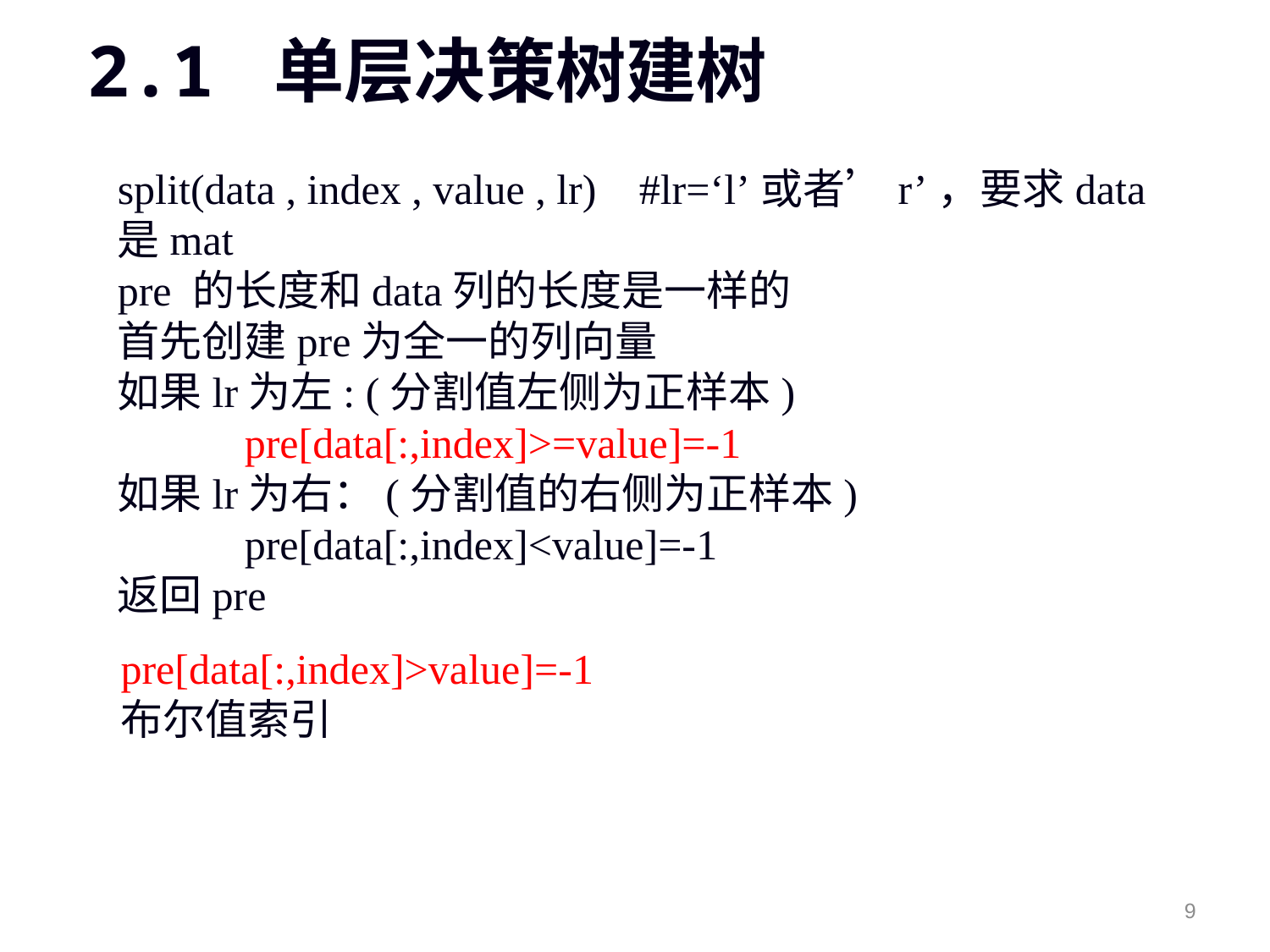

# 2.1 单层决策树建树
split(data , index , value , lr)    #lr=‘l’或者’r’，要求data是mat
pre 的长度和data列的长度是一样的
首先创建pre为全一的列向量
如果lr为左: (分割值左侧为正样本)
	pre[data[:,index]>=value]=-1
如果lr为右：(分割值的右侧为正样本)
	pre[data[:,index]<value]=-1
返回pre
pre[data[:,index]>value]=-1
布尔值索引